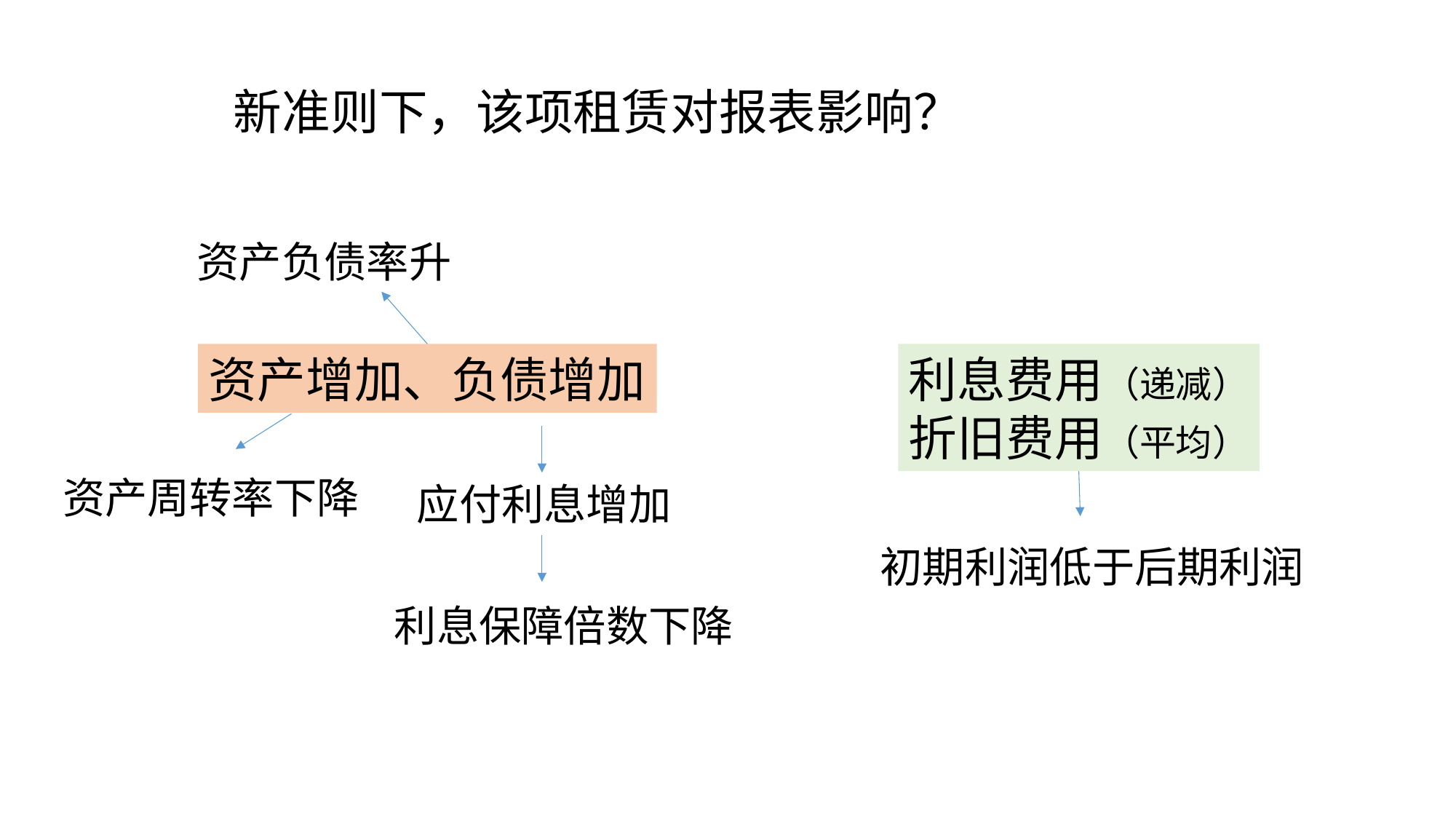

新准则下，该项租赁对报表影响？
资产负债率升
资产增加、负债增加
利息费用（递减）
折旧费用（平均）
资产周转率下降
应付利息增加
初期利润低于后期利润
利息保障倍数下降